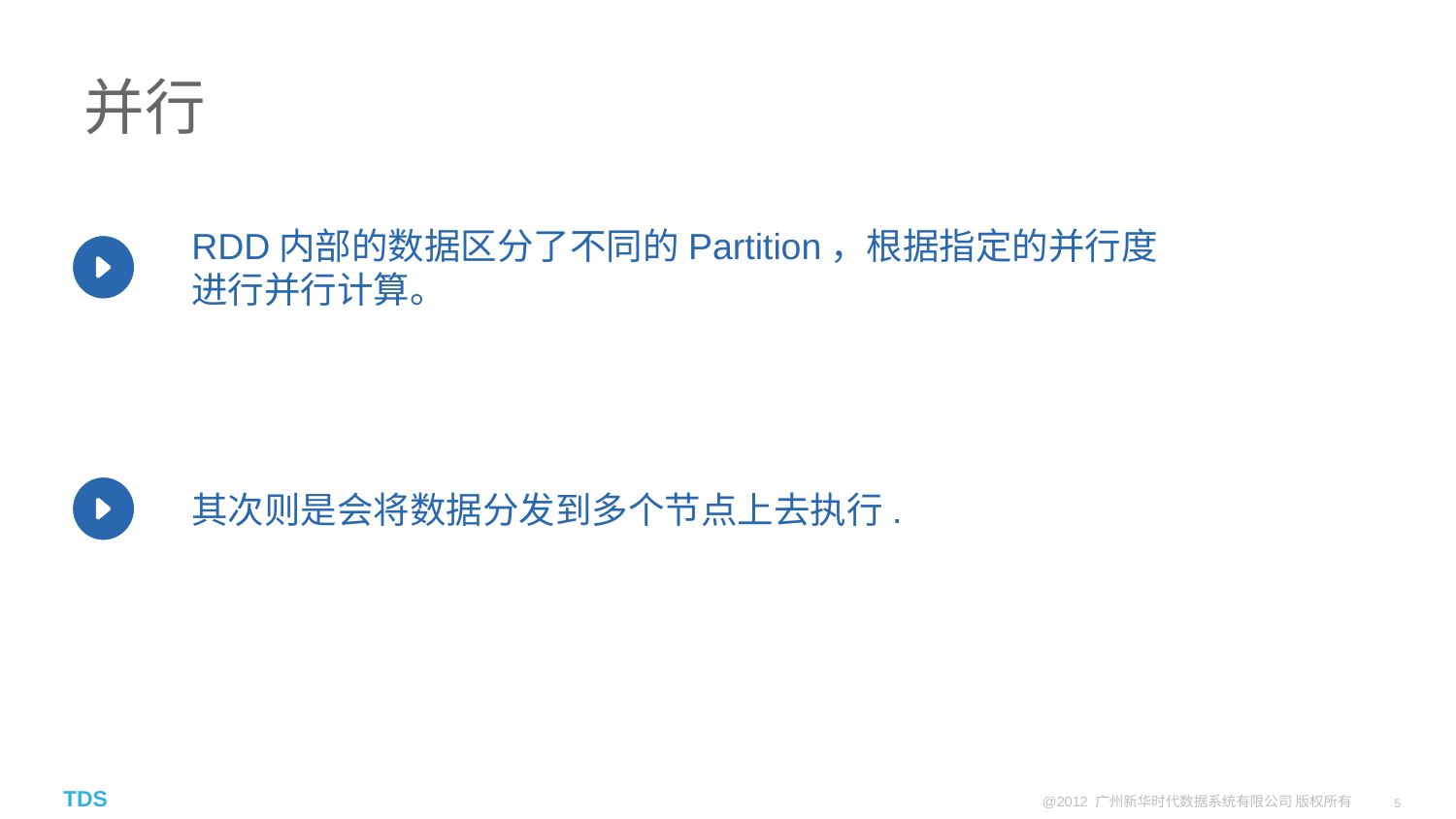

# 并行

RDD内部的数据区分了不同的Partition，根据指定的并行度进行并行计算。

其次则是会将数据分发到多个节点上去执行.